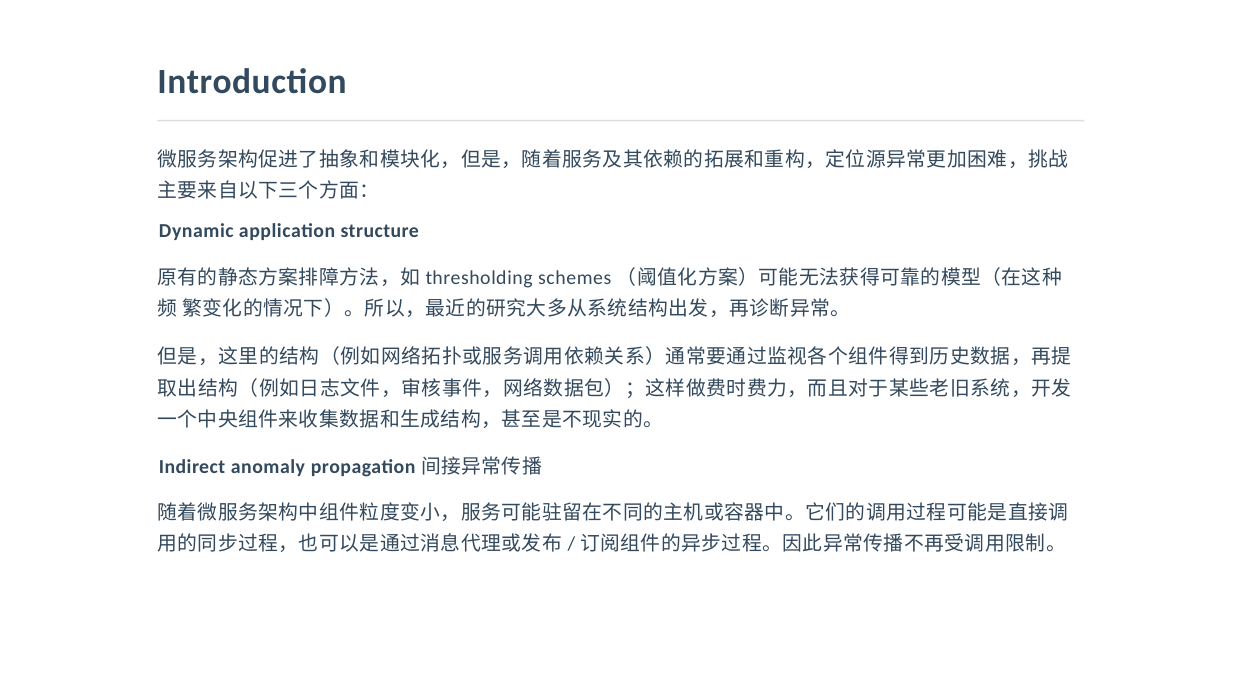

# Introduction
微服务架构促进了抽象和模块化，但是，随着服务及其依赖的拓展和重构，定位源异常更加困难，挑战 主要来自以下三个方面：

Dynamic application structure
原有的静态方案排障方法，如thresholding schemes（阈值化方案）可能无法获得可靠的模型（在这种频 繁变化的情况下）。所以，最近的研究大多从系统结构出发，再诊断异常。
但是，这里的结构（例如网络拓扑或服务调用依赖关系）通常要通过监视各个组件得到历史数据，再提 取出结构（例如日志文件，审核事件，网络数据包）；这样做费时费力，而且对于某些老旧系统，开发 一个中央组件来收集数据和生成结构，甚至是不现实的。
Indirect anomaly propagation间接异常传播
随着微服务架构中组件粒度变小，服务可能驻留在不同的主机或容器中。它们的调用过程可能是直接调 用的同步过程，也可以是通过消息代理或发布/订阅组件的异步过程。因此异常传播不再受调用限制。